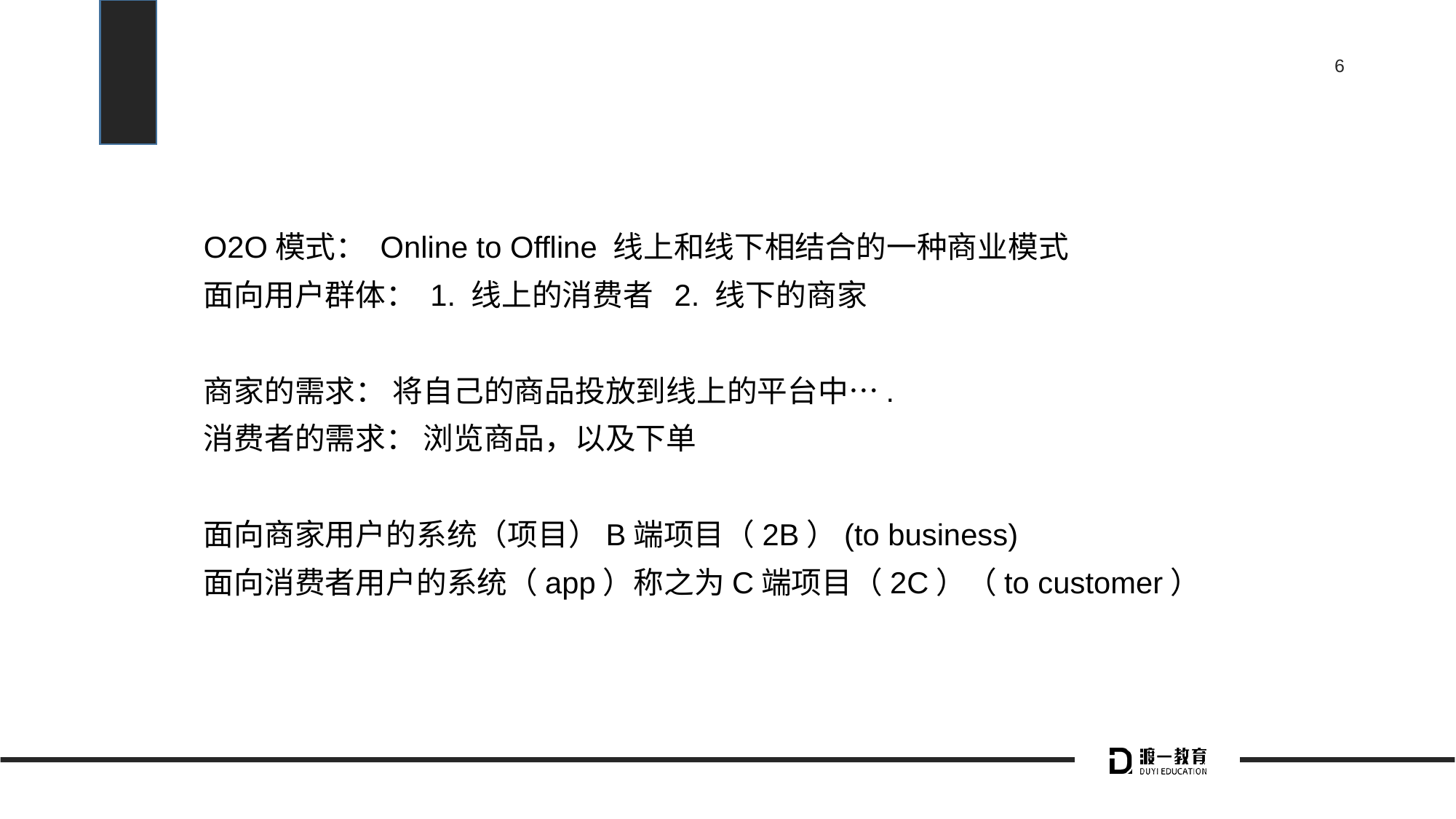

#
O2O模式： Online to Offline 线上和线下相结合的一种商业模式
面向用户群体： 1. 线上的消费者  2. 线下的商家

商家的需求： 将自己的商品投放到线上的平台中….
消费者的需求： 浏览商品，以及下单

面向商家用户的系统（项目）B端项目（2B）(to business)
面向消费者用户的系统（app）称之为C端项目（2C）（to customer）